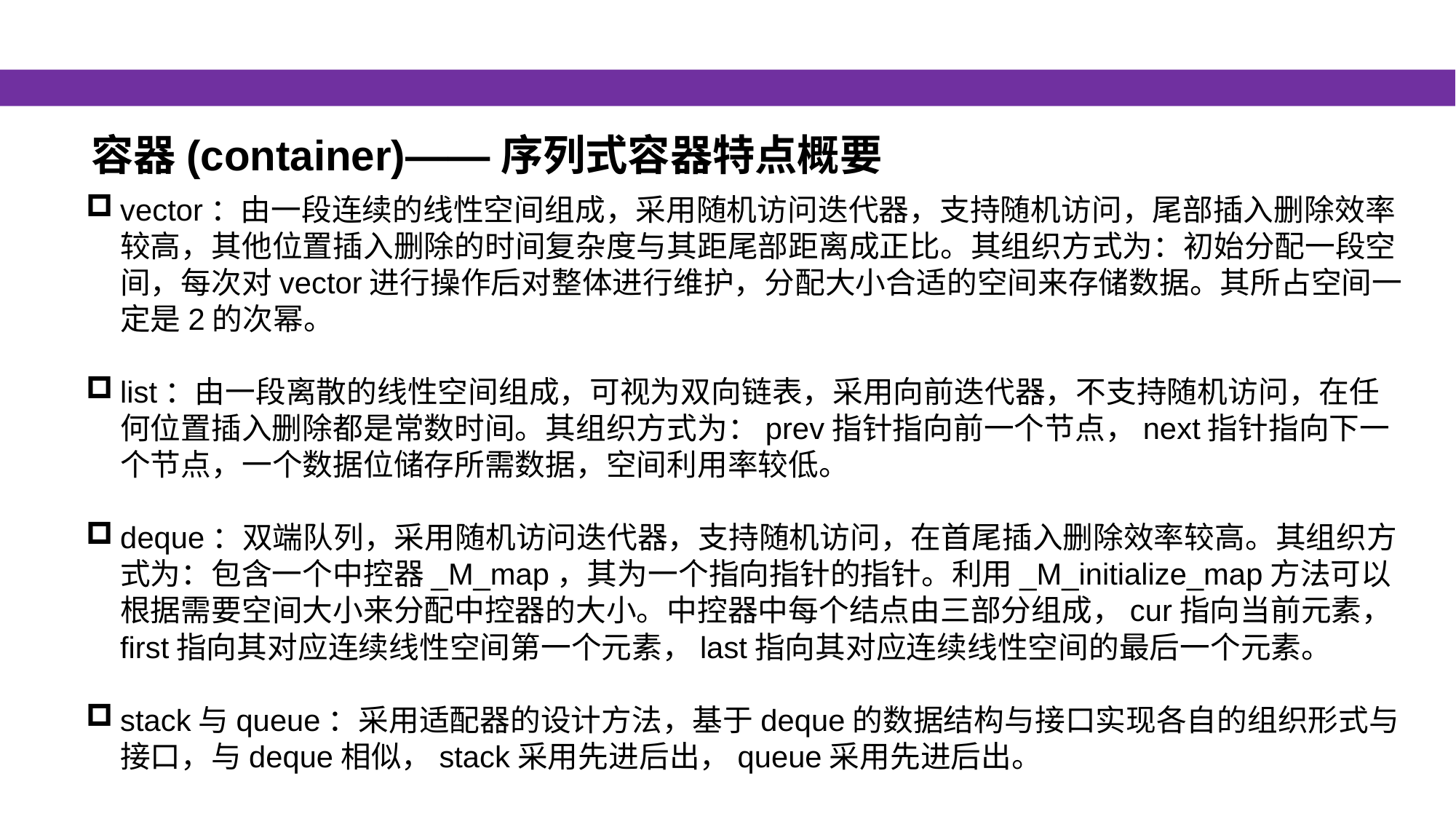

容器(container)——序列式容器特点概要
vector：由一段连续的线性空间组成，采用随机访问迭代器，支持随机访问，尾部插入删除效率较高，其他位置插入删除的时间复杂度与其距尾部距离成正比。其组织方式为：初始分配一段空间，每次对vector进行操作后对整体进行维护，分配大小合适的空间来存储数据。其所占空间一定是2的次幂。

list：由一段离散的线性空间组成，可视为双向链表，采用向前迭代器，不支持随机访问，在任何位置插入删除都是常数时间。其组织方式为：prev指针指向前一个节点，next指针指向下一个节点，一个数据位储存所需数据，空间利用率较低。

deque：双端队列，采用随机访问迭代器，支持随机访问，在首尾插入删除效率较高。其组织方式为：包含一个中控器_M_map，其为一个指向指针的指针。利用_M_initialize_map方法可以根据需要空间大小来分配中控器的大小。中控器中每个结点由三部分组成，cur指向当前元素，first指向其对应连续线性空间第一个元素，last指向其对应连续线性空间的最后一个元素。

stack与queue：采用适配器的设计方法，基于deque的数据结构与接口实现各自的组织形式与接口，与deque相似，stack采用先进后出，queue采用先进后出。